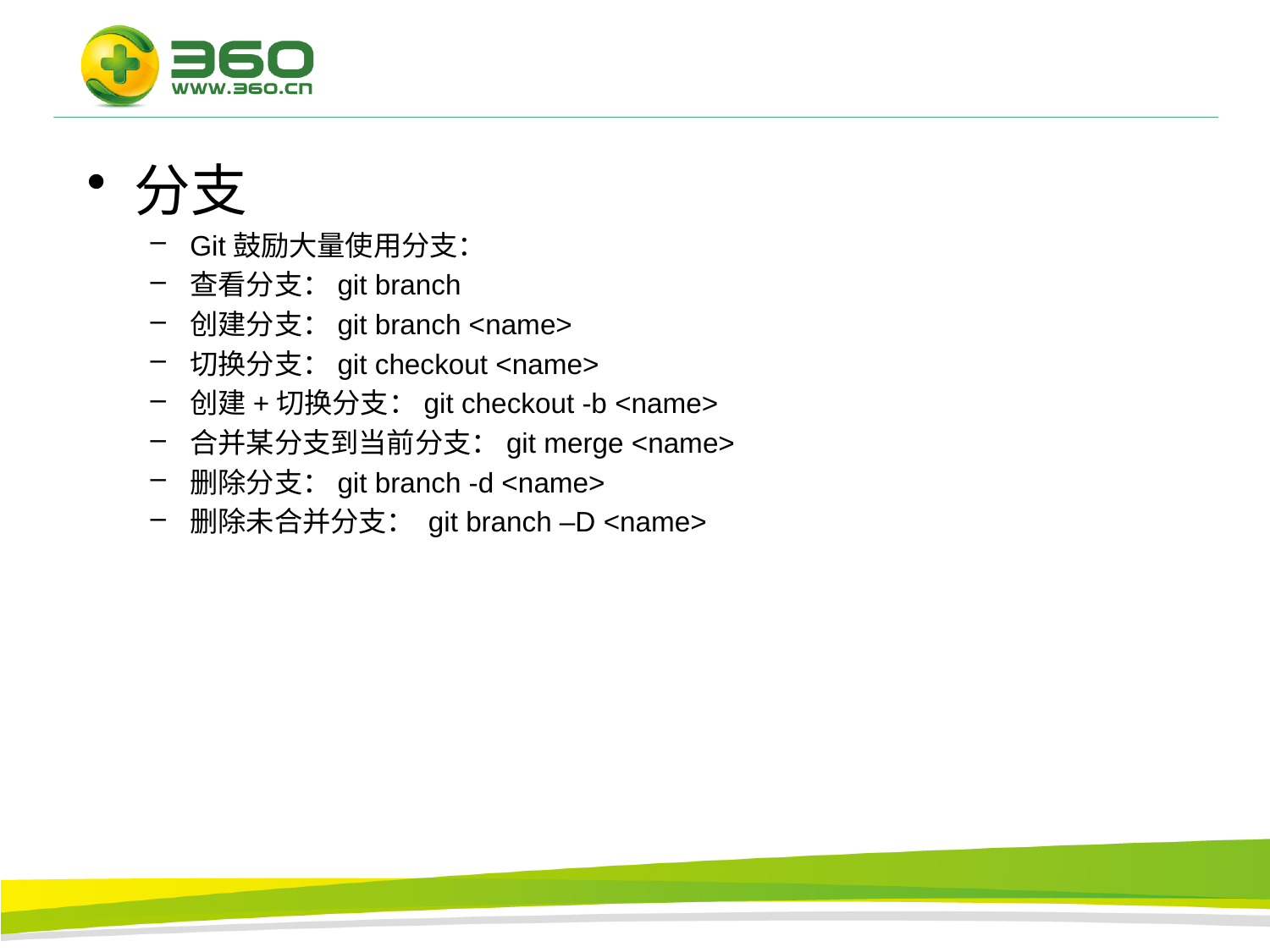

#
分支
Git鼓励大量使用分支：
查看分支：git branch
创建分支：git branch <name>
切换分支：git checkout <name>
创建+切换分支：git checkout -b <name>
合并某分支到当前分支：git merge <name>
删除分支：git branch -d <name>
删除未合并分支： git branch –D <name>